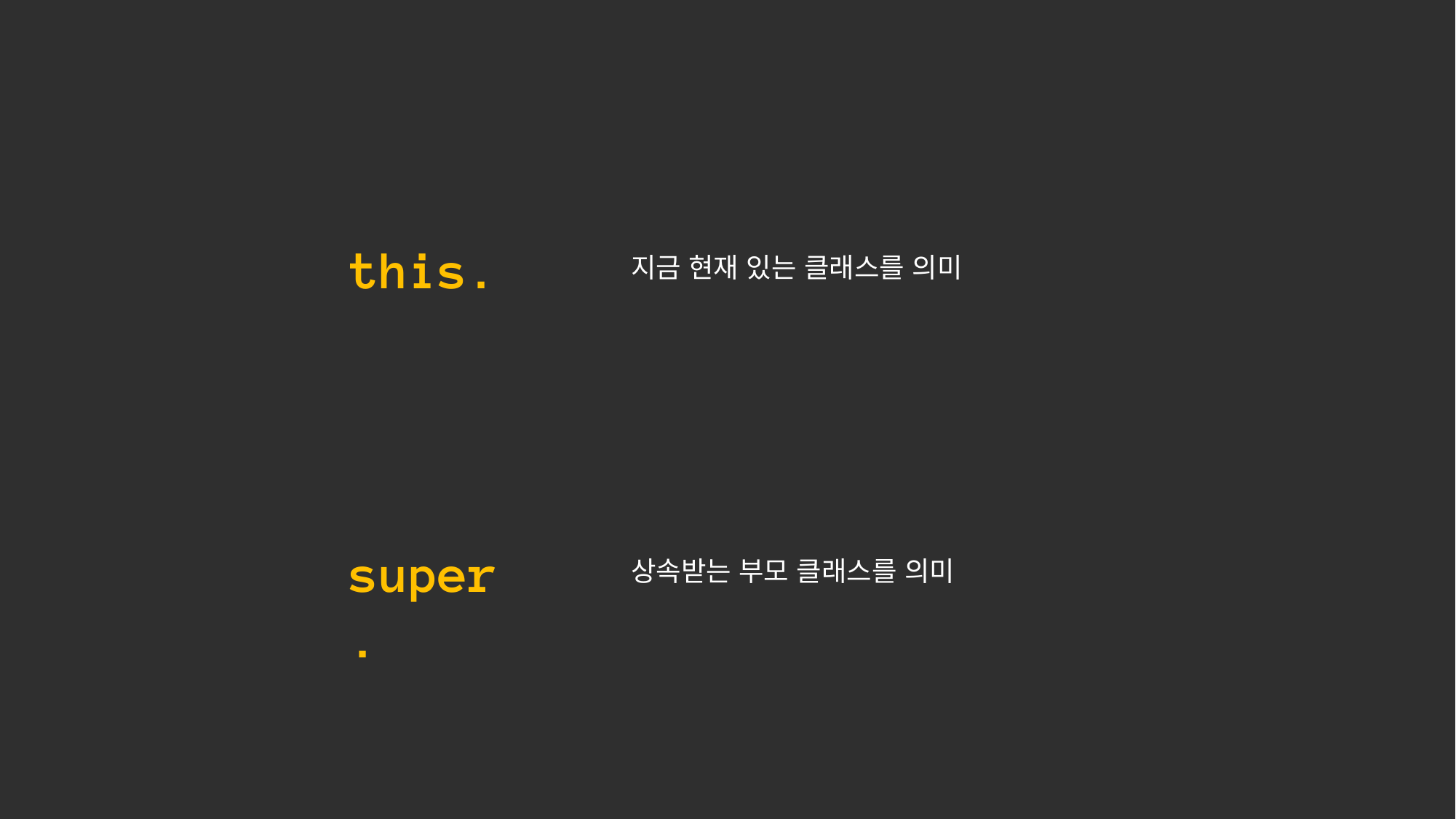

this.
지금 현재 있는 클래스를 의미
super.
상속받는 부모 클래스를 의미